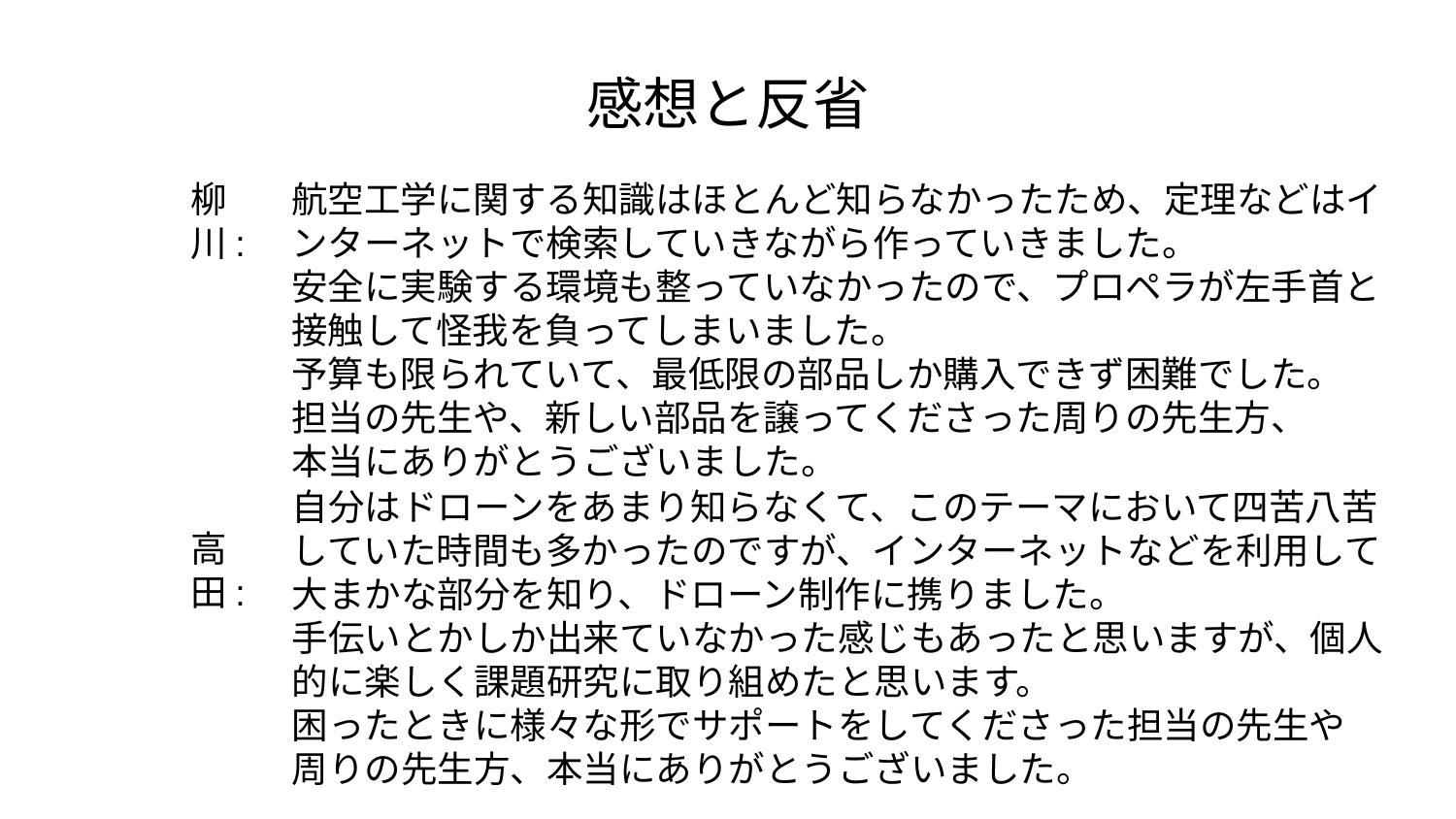

# 感想と反省
柳川:

高田:
航空工学に関する知識はほとんど知らなかったため、定理などはインターネットで検索していきながら作っていきました。
安全に実験する環境も整っていなかったので、プロペラが左手首と接触して怪我を負ってしまいました。
予算も限られていて、最低限の部品しか購入できず困難でした。
担当の先生や、新しい部品を譲ってくださった周りの先生方、
本当にありがとうございました。
自分はドローンをあまり知らなくて、このテーマにおいて四苦八苦していた時間も多かったのですが、インターネットなどを利用して大まかな部分を知り、ドローン制作に携りました。
手伝いとかしか出来ていなかった感じもあったと思いますが、個人的に楽しく課題研究に取り組めたと思います。
困ったときに様々な形でサポートをしてくださった担当の先生や
周りの先生方、本当にありがとうございました。